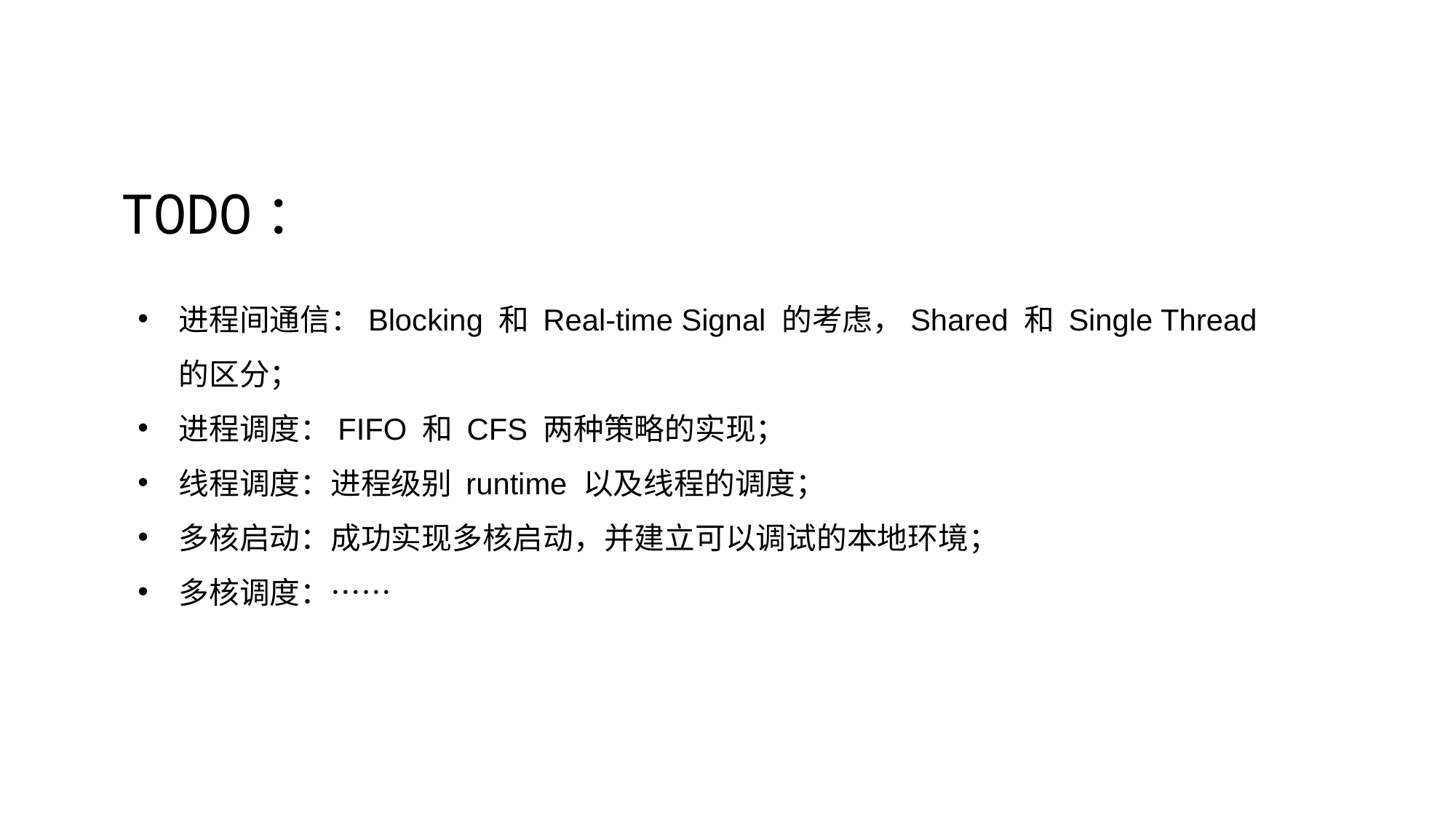

TODO：
进程间通信：Blocking 和 Real-time Signal 的考虑，Shared 和 Single Thread的区分；
进程调度：FIFO 和 CFS 两种策略的实现；
线程调度：进程级别 runtime 以及线程的调度；
多核启动：成功实现多核启动，并建立可以调试的本地环境；
多核调度：……